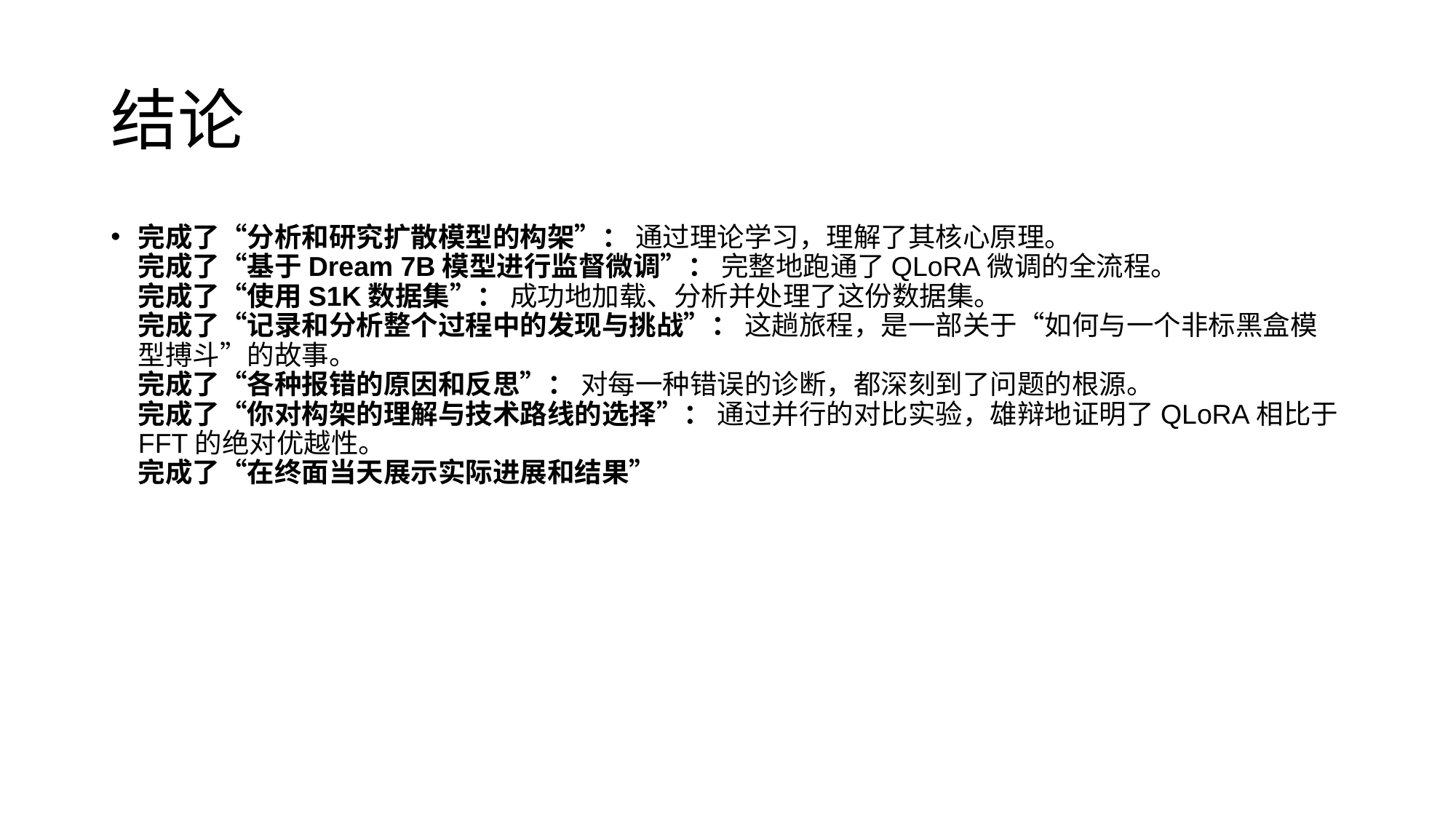

# 结论
完成了“分析和研究扩散模型的构架”： 通过理论学习，理解了其核心原理。
完成了“基于Dream 7B模型进行监督微调”： 完整地跑通了QLoRA微调的全流程。
完成了“使用S1K数据集”： 成功地加载、分析并处理了这份数据集。
完成了“记录和分析整个过程中的发现与挑战”： 这趟旅程，是一部关于“如何与一个非标黑盒模型搏斗”的故事。
完成了“各种报错的原因和反思”： 对每一种错误的诊断，都深刻到了问题的根源。
完成了“你对构架的理解与技术路线的选择”： 通过并行的对比实验，雄辩地证明了QLoRA相比于FFT的绝对优越性。
完成了“在终面当天展示实际进展和结果”